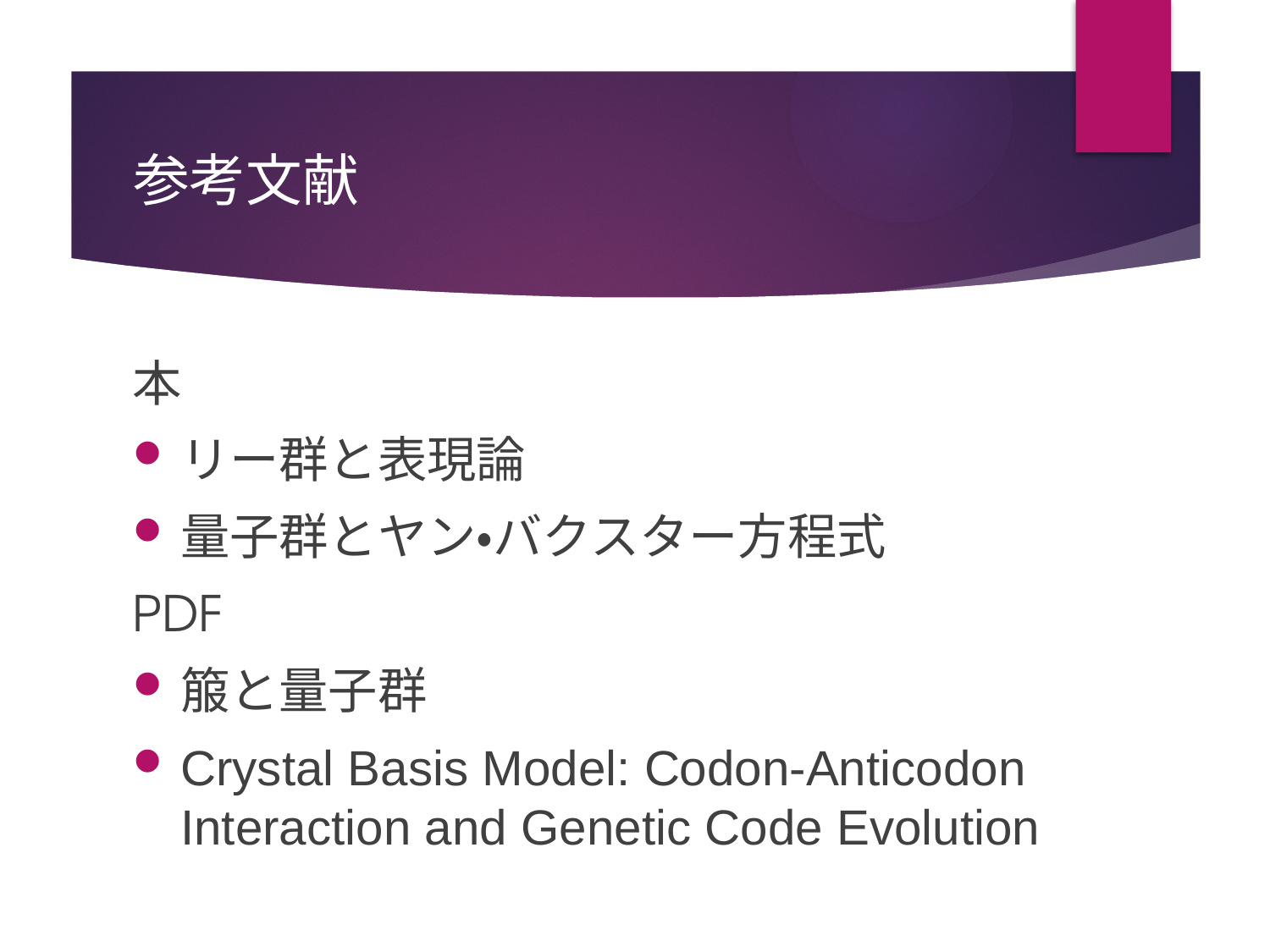

# 参考文献
本
リー群と表現論
量子群とヤン・バクスター方程式
PDF
箙と量子群
Crystal Basis Model: Codon-Anticodon Interaction and Genetic Code Evolution